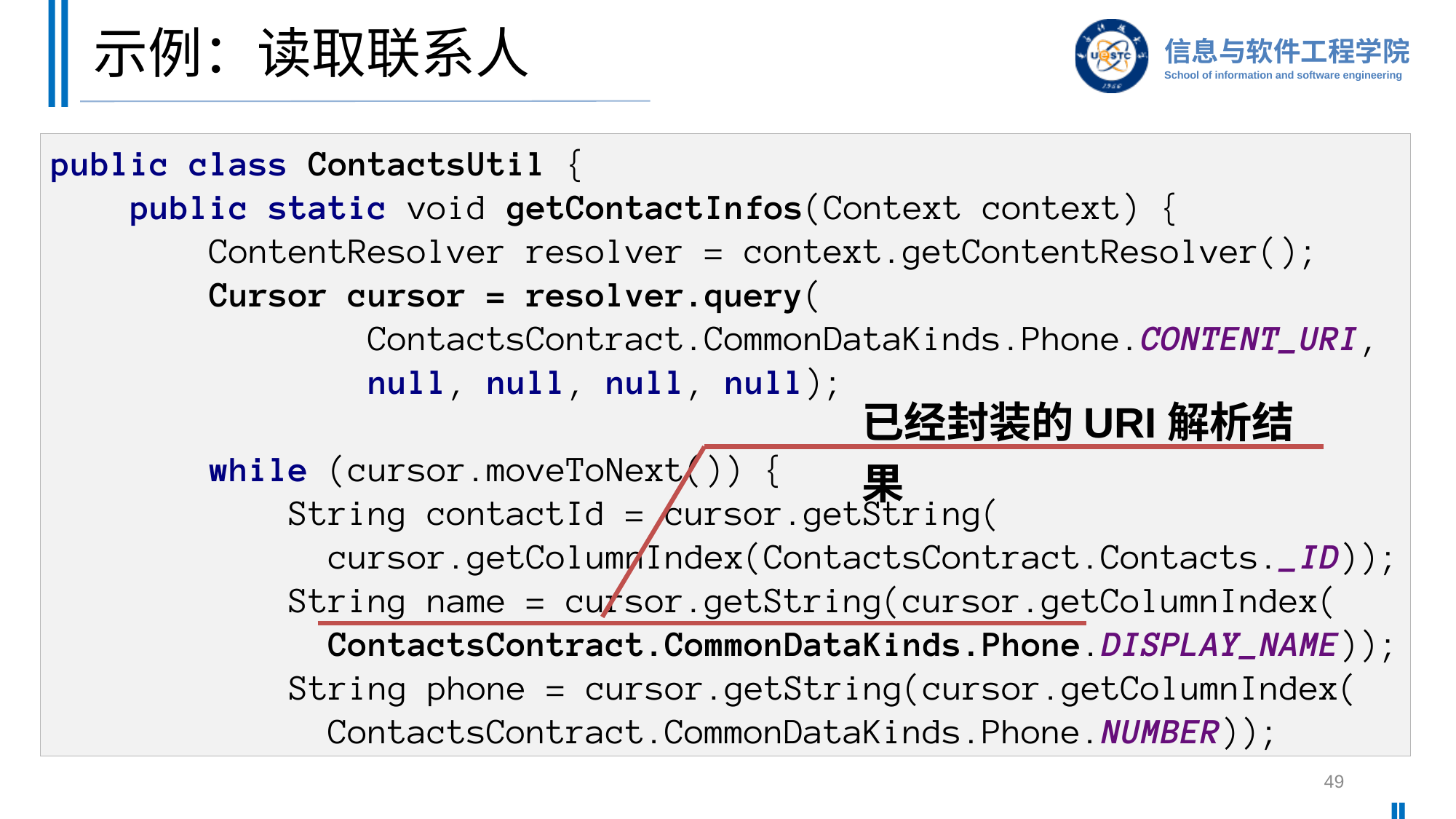

# 示例：读取联系人
public class ContactsUtil {
    public static void getContactInfos(Context context) {
        ContentResolver resolver = context.getContentResolver();
        Cursor cursor = resolver.query(
                ContactsContract.CommonDataKinds.Phone.CONTENT_URI,
                null, null, null, null);
        while (cursor.moveToNext()) {
            String contactId = cursor.getString(
              cursor.getColumnIndex(ContactsContract.Contacts._ID));
            String name = cursor.getString(cursor.getColumnIndex(
              ContactsContract.CommonDataKinds.Phone.DISPLAY_NAME));
		 String phone = cursor.getString(cursor.getColumnIndex(
              ContactsContract.CommonDataKinds.Phone.NUMBER));
已经封装的URI解析结果
49